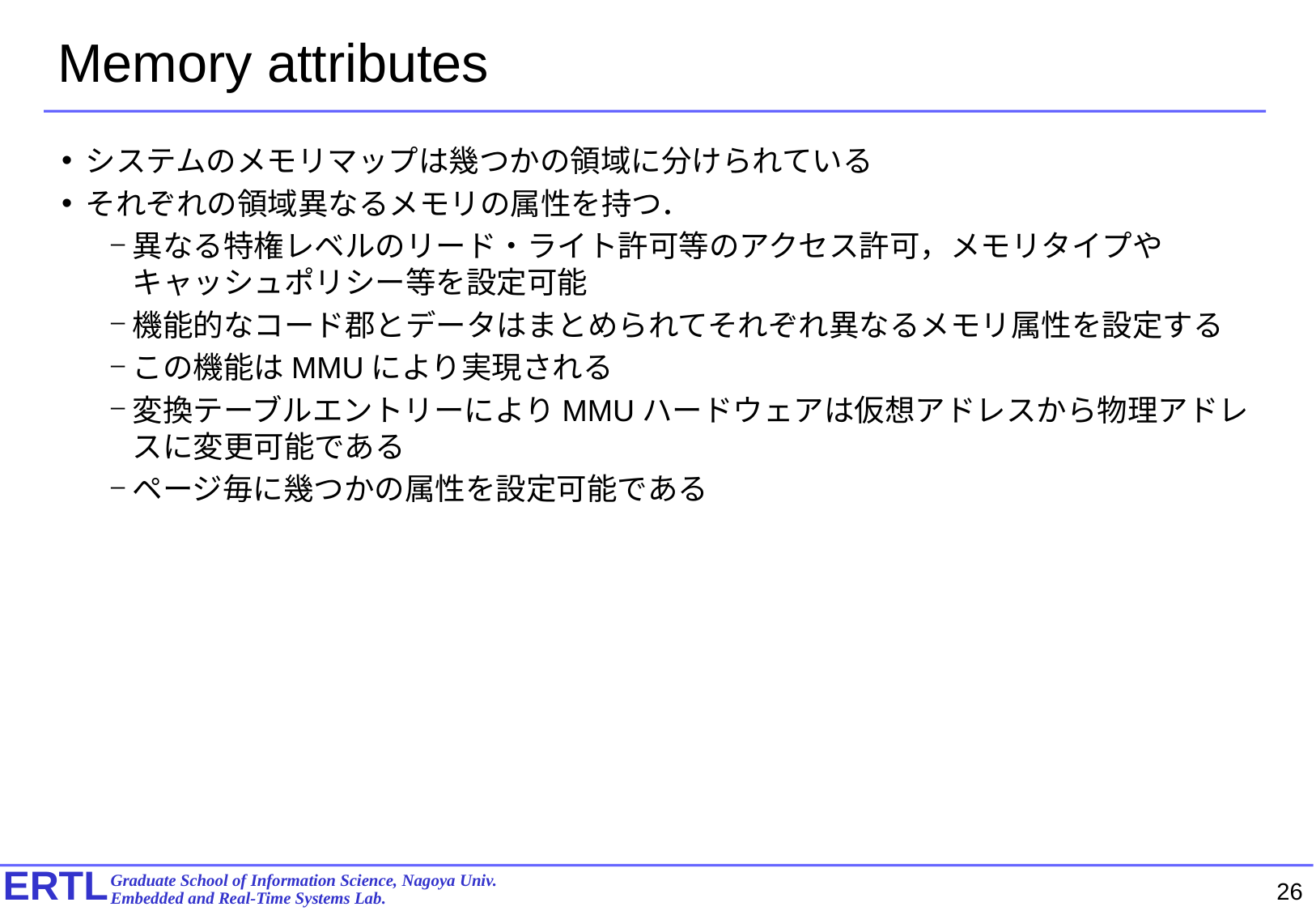

# Memory attributes
システムのメモリマップは幾つかの領域に分けられている
それぞれの領域異なるメモリの属性を持つ．
異なる特権レベルのリード・ライト許可等のアクセス許可，メモリタイプやキャッシュポリシー等を設定可能
機能的なコード郡とデータはまとめられてそれぞれ異なるメモリ属性を設定する
この機能はMMUにより実現される
変換テーブルエントリーによりMMUハードウェアは仮想アドレスから物理アドレスに変更可能である
ページ毎に幾つかの属性を設定可能である

26